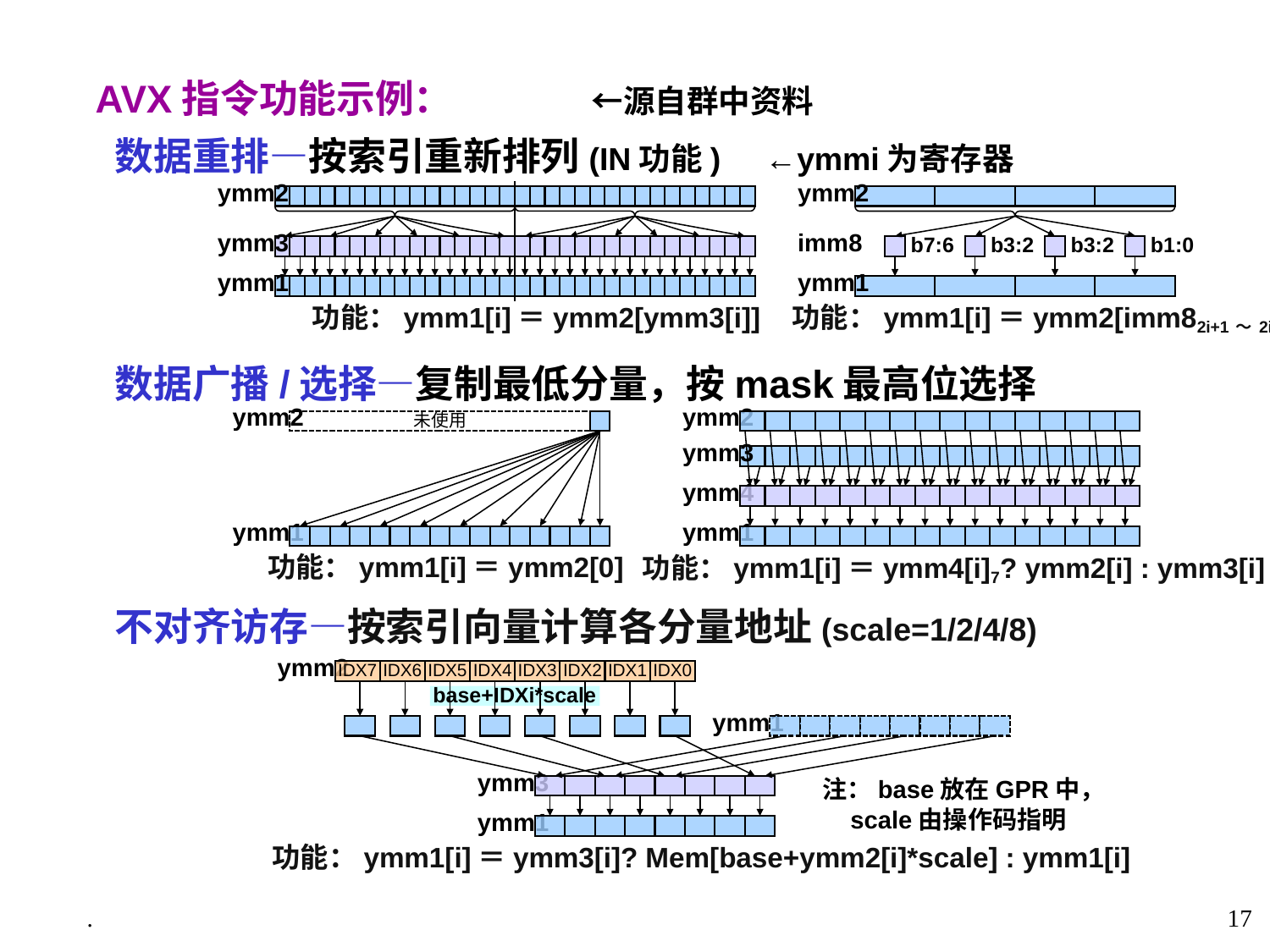

AVX指令功能示例：                ←源自群中资料
      数据重排—按索引重新排列(IN功能)     ←ymmi为寄存器

      数据广播/选择—复制最低分量，按mask最高位选择

      不对齐访存—按索引向量计算各分量地址(scale=1/2/4/8)

ymm2

ymm3

ymm1

功能：ymm1[i]＝ymm2[ymm3[i]]

ymm2

imm8

b7:6

b3:2

b3:2

b1:0
ymm1

功能：ymm1[i]＝ymm2[imm82i+1～2i]
ymm2
未使用

ymm1

功能：ymm1[i]＝ymm2[0]
ymm2

ymm3

ymm4

ymm1

功能：ymm1[i]＝ymm4[i]7? ymm2[i] : ymm3[i]
ymm2
IDX7
IDX6
IDX5
IDX4
IDX3
IDX2
IDX1
IDX0
base+IDXi*scale
ymm1

ymm3

注：base放在GPR中，
    scale由操作码指明
ymm1

功能：ymm1[i]＝ymm3[i]? Mem[base+ymm2[i]*scale] : ymm1[i]
.
17